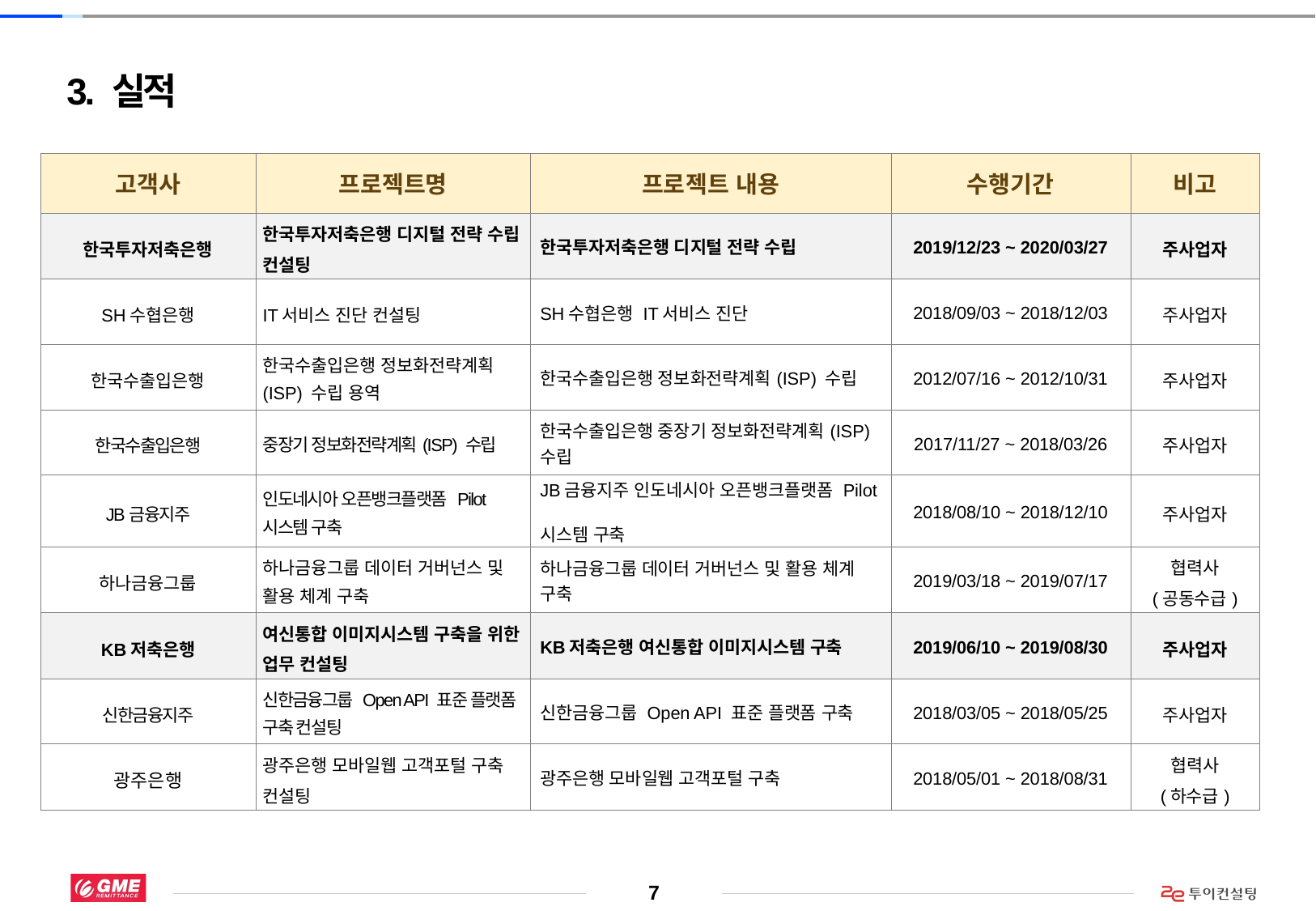

# 3. 실적
| 고객사 | 프로젝트명 | 프로젝트 내용 | 수행기간 | 비고 |
| --- | --- | --- | --- | --- |
| 한국투자저축은행 | 한국투자저축은행 디지털 전략 수립 컨설팅 | 한국투자저축은행 디지털 전략 수립 | 2019/12/23 ~ 2020/03/27 | 주사업자 |
| SH수협은행 | IT서비스 진단 컨설팅 | SH수협은행 IT서비스 진단 | 2018/09/03 ~ 2018/12/03 | 주사업자 |
| 한국수출입은행 | 한국수출입은행 정보화전략계획(ISP) 수립 용역 | 한국수출입은행 정보화전략계획(ISP) 수립 | 2012/07/16 ~ 2012/10/31 | 주사업자 |
| 한국수출입은행 | 중장기 정보화전략계획(ISP) 수립 | 한국수출입은행 중장기 정보화전략계획(ISP) 수립 | 2017/11/27 ~ 2018/03/26 | 주사업자 |
| JB금융지주 | 인도네시아 오픈뱅크플랫폼 Pilot 시스템 구축 | JB금융지주 인도네시아 오픈뱅크플랫폼 Pilot 시스템 구축 | 2018/08/10 ~ 2018/12/10 | 주사업자 |
| 하나금융그룹 | 하나금융그룹 데이터 거버넌스 및 활용 체계 구축 | 하나금융그룹 데이터 거버넌스 및 활용 체계 구축 | 2019/03/18 ~ 2019/07/17 | 협력사 (공동수급) |
| KB저축은행 | 여신통합 이미지시스템 구축을 위한 업무 컨설팅 | KB저축은행 여신통합 이미지시스템 구축 | 2019/06/10 ~ 2019/08/30 | 주사업자 |
| 신한금융지주 | 신한금융그룹 Open API 표준 플랫폼 구축 컨설팅 | 신한금융그룹 Open API 표준 플랫폼 구축 | 2018/03/05 ~ 2018/05/25 | 주사업자 |
| 광주은행 | 광주은행 모바일웹 고객포털 구축 컨설팅 | 광주은행 모바일웹 고객포털 구축 | 2018/05/01 ~ 2018/08/31 | 협력사 (하수급) |